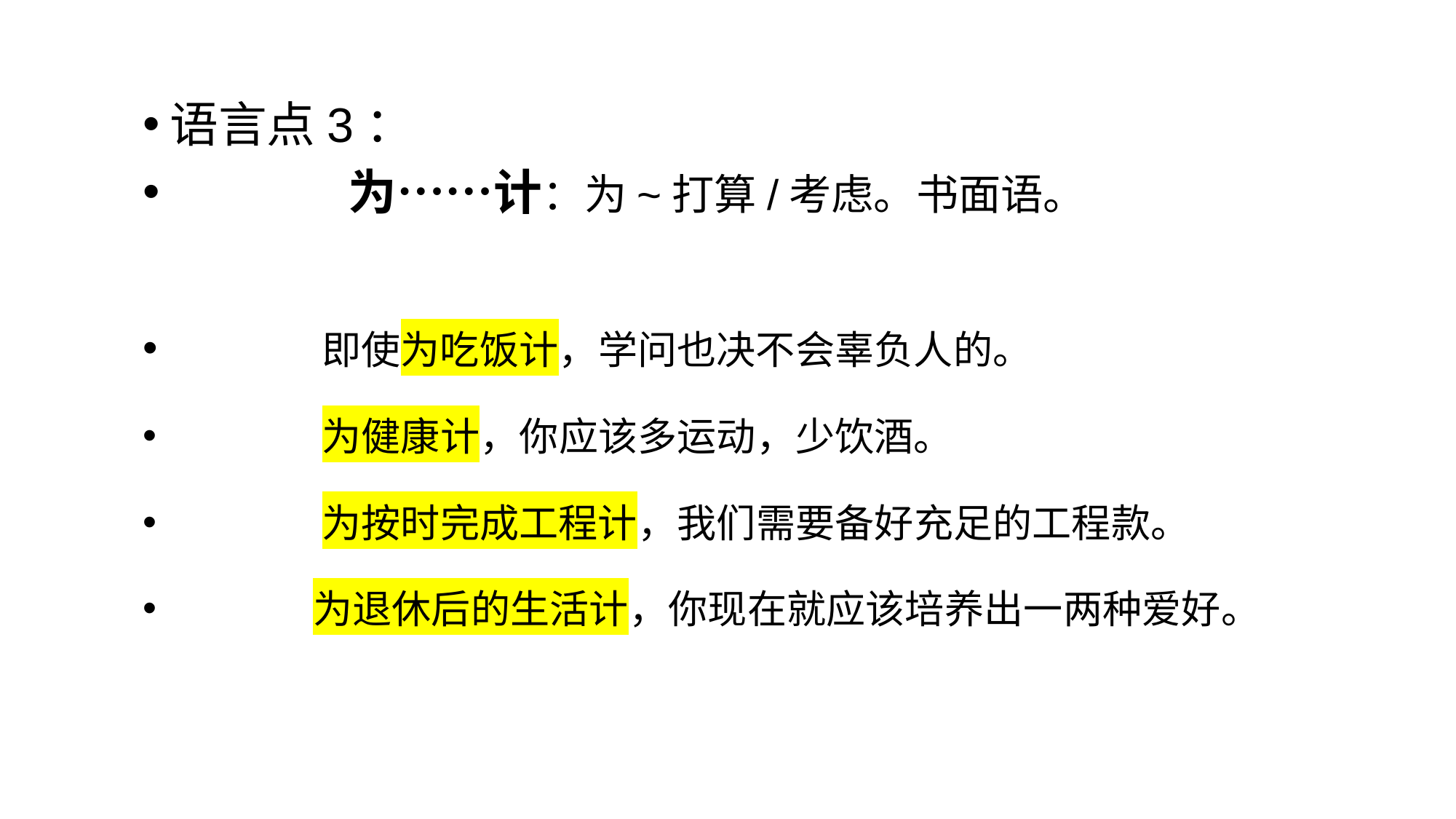

#
语言点3：
               为……计：为~打算/考虑。书面语。

               即使为吃饭计，学问也决不会辜负人的。
                为健康计，你应该多运动，少饮酒。
                为按时完成工程计，我们需要备好充足的工程款。
               为退休后的生活计，你现在就应该培养出一两种爱好。